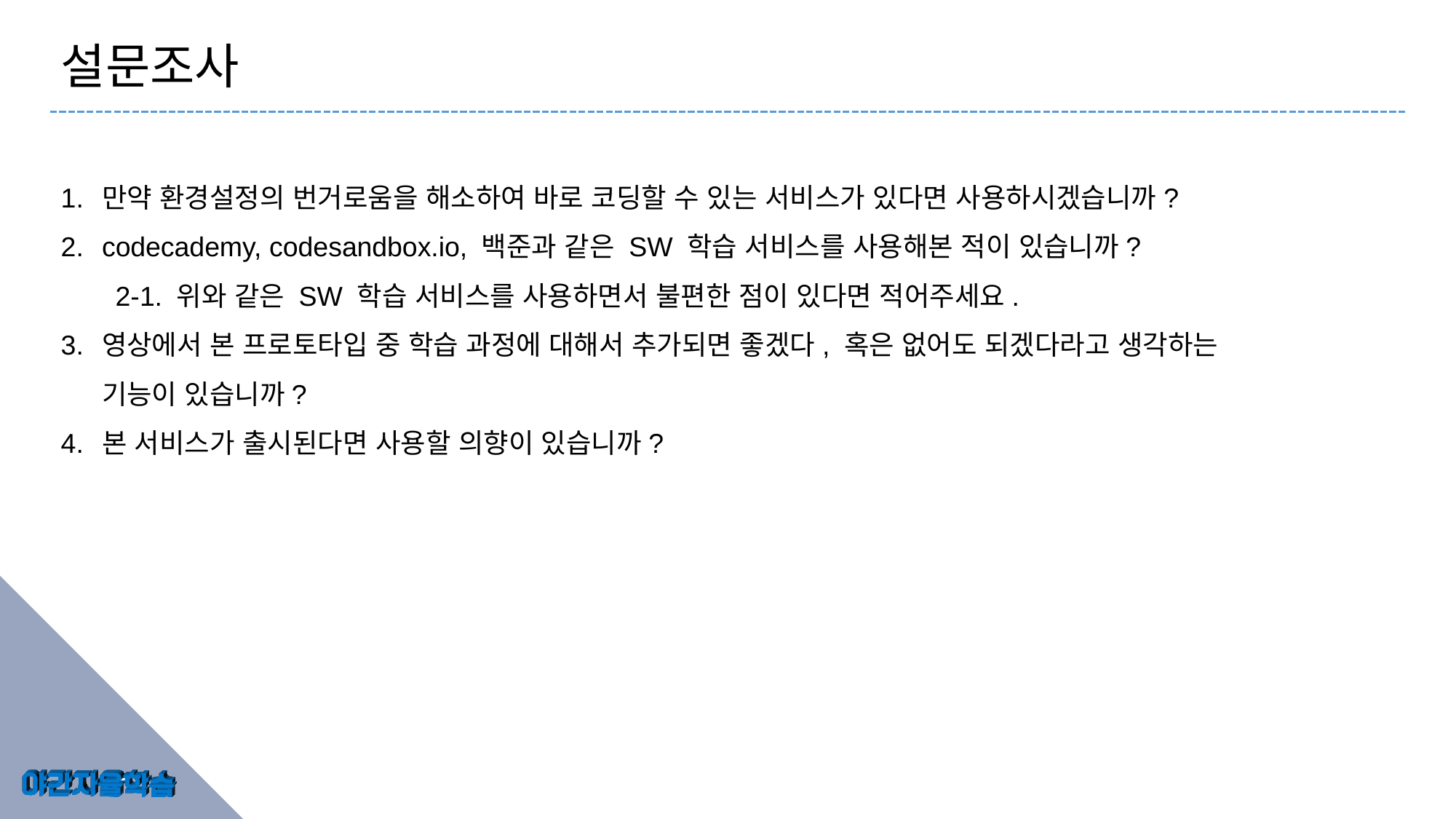

설문조사
만약 환경설정의 번거로움을 해소하여 바로 코딩할 수 있는 서비스가 있다면 사용하시겠습니까?
codecademy, codesandbox.io, 백준과 같은 SW 학습 서비스를 사용해본 적이 있습니까?
2-1. 위와 같은 SW 학습 서비스를 사용하면서 불편한 점이 있다면 적어주세요.
영상에서 본 프로토타입 중 학습 과정에 대해서 추가되면 좋겠다, 혹은 없어도 되겠다라고 생각하는 기능이 있습니까?
본 서비스가 출시된다면 사용할 의향이 있습니까?